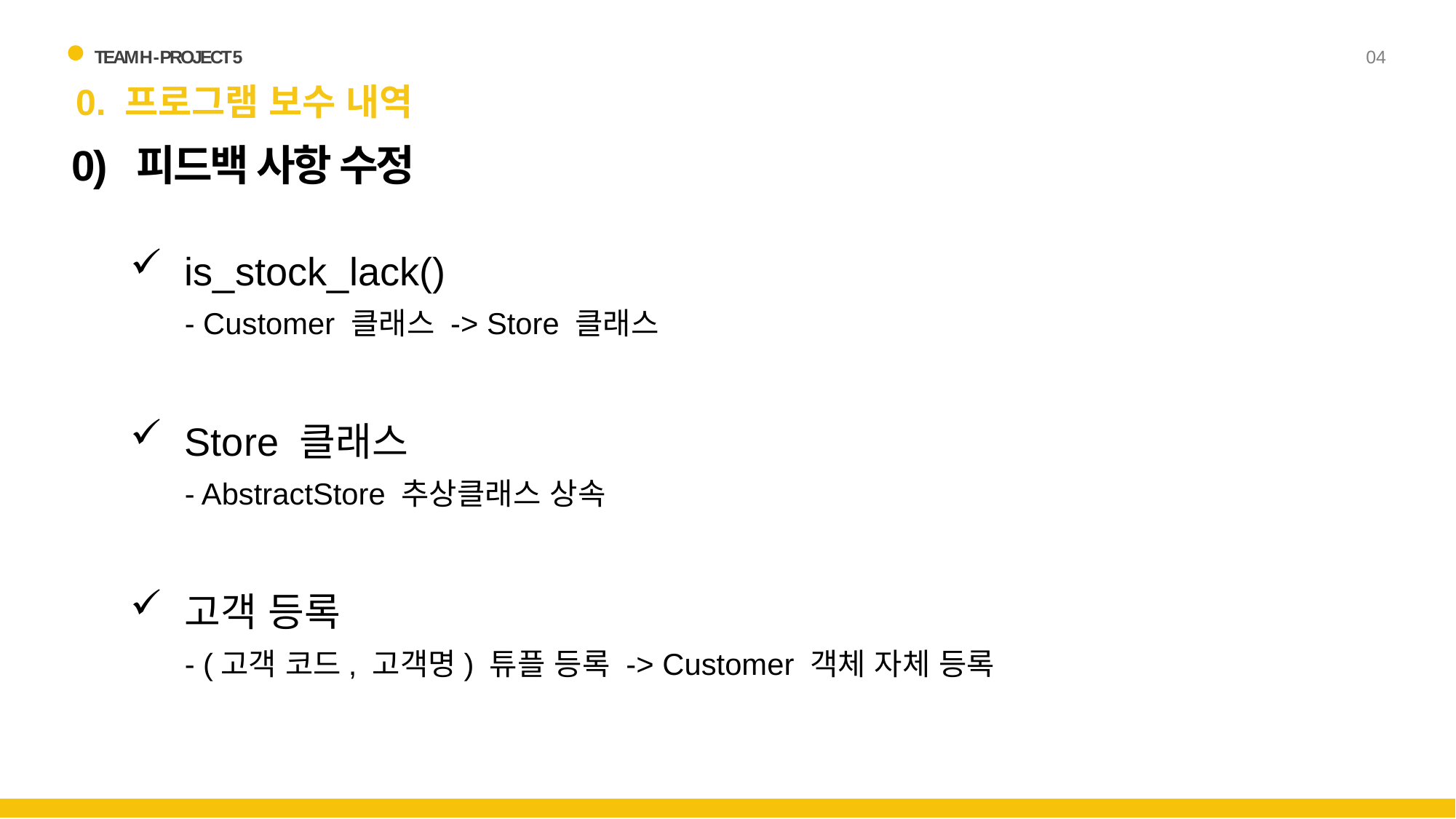

TEAM H - PROJECT 5
04

0. 프로그램 보수 내역
0)  피드백 사항 수정
is_stock_lack()
- Customer 클래스 -> Store 클래스

Store 클래스
- AbstractStore 추상클래스 상속

고객 등록
- (고객 코드, 고객명) 튜플 등록 -> Customer 객체 자체 등록